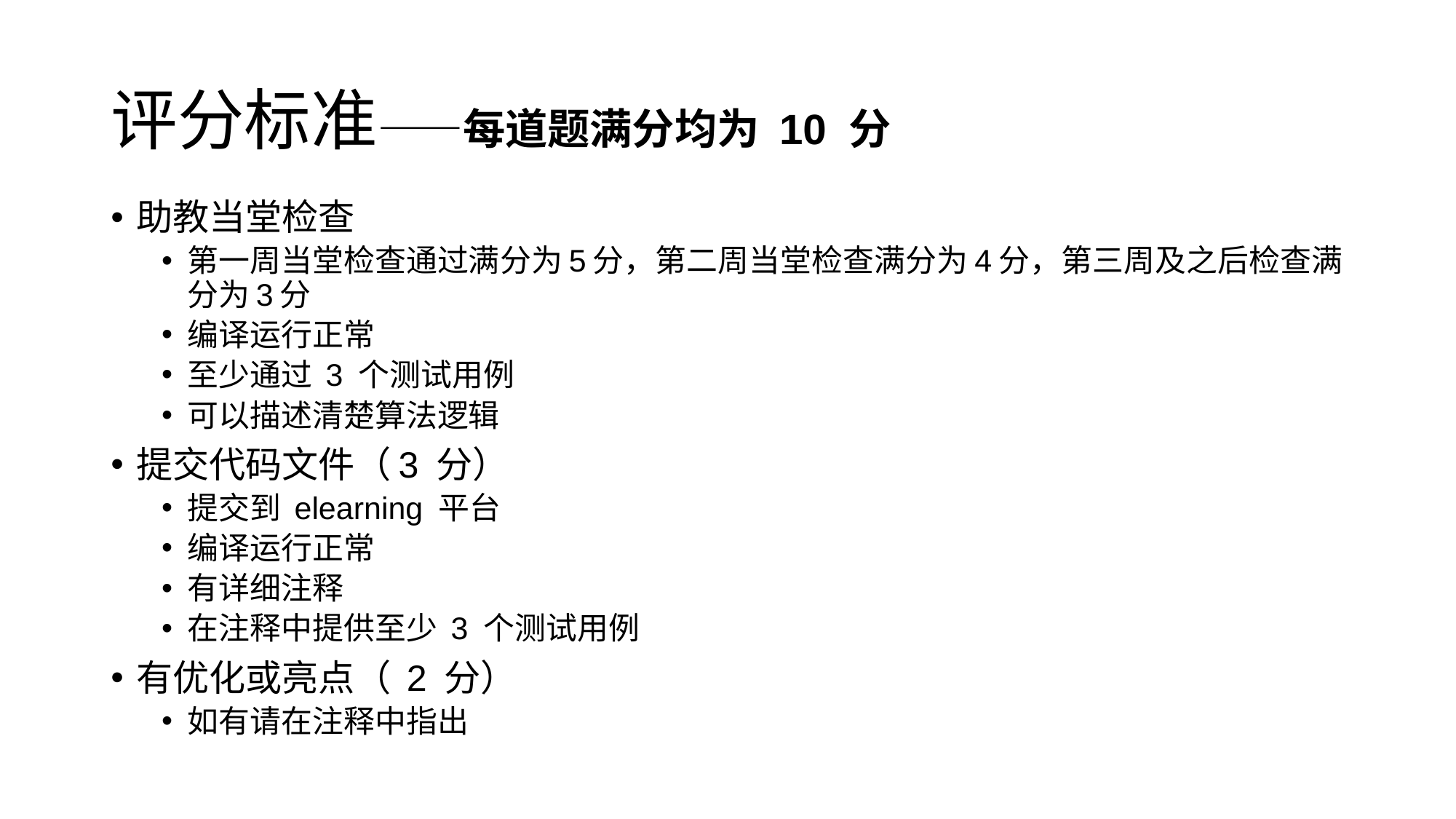

# 评分标准——每道题满分均为 10 分
助教当堂检查
第一周当堂检查通过满分为5分，第二周当堂检查满分为4分，第三周及之后检查满分为3分
编译运行正常
至少通过 3 个测试用例
可以描述清楚算法逻辑
提交代码文件（3 分）
提交到 elearning 平台
编译运行正常
有详细注释
在注释中提供至少 3 个测试用例
有优化或亮点（ 2 分）
如有请在注释中指出